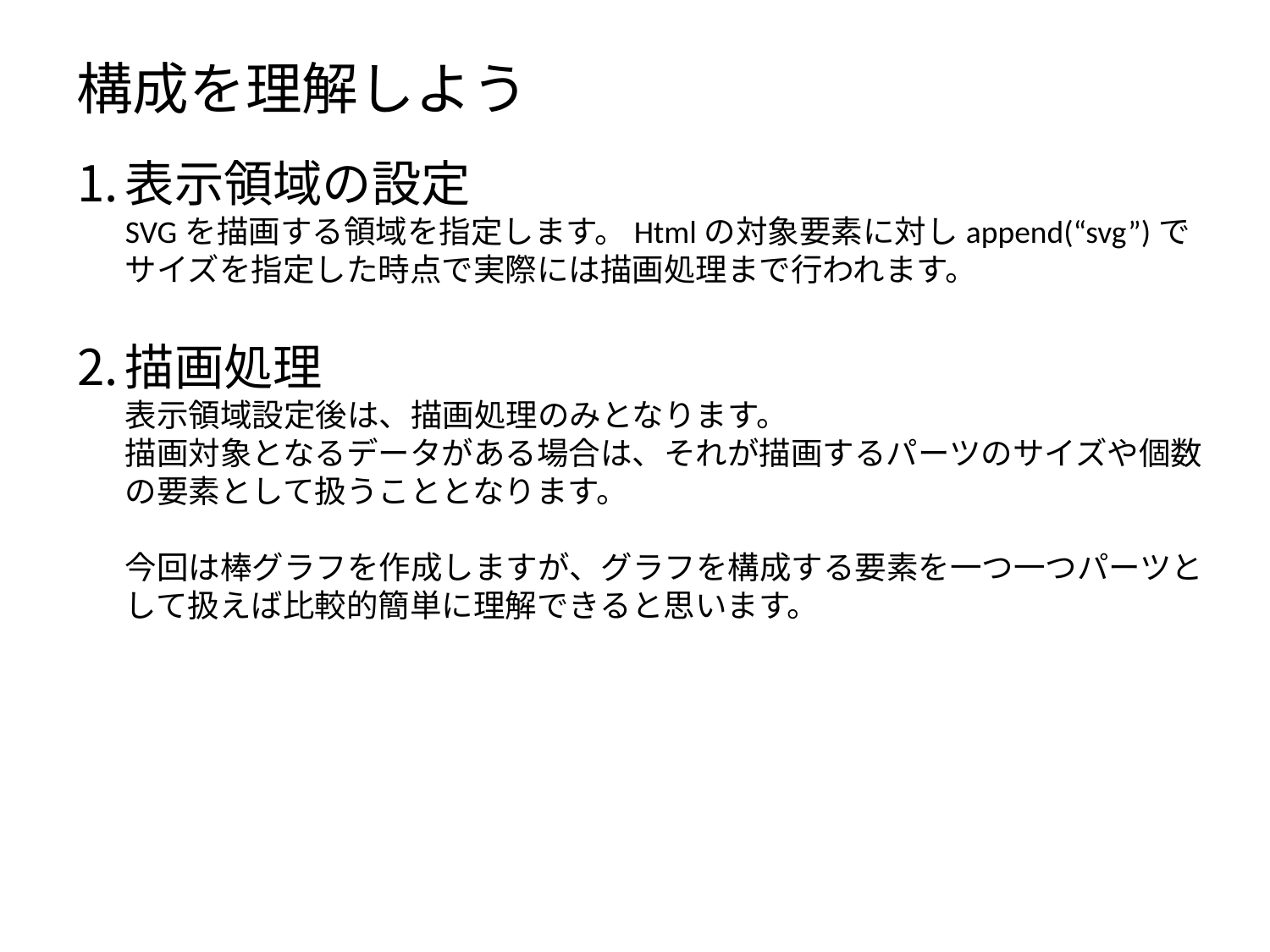

# 構成を理解しよう
表示領域の設定
SVGを描画する領域を指定します。Htmlの対象要素に対しappend(“svg”)でサイズを指定した時点で実際には描画処理まで行われます。
描画処理
表示領域設定後は、描画処理のみとなります。
描画対象となるデータがある場合は、それが描画するパーツのサイズや個数の要素として扱うこととなります。
今回は棒グラフを作成しますが、グラフを構成する要素を一つ一つパーツとして扱えば比較的簡単に理解できると思います。